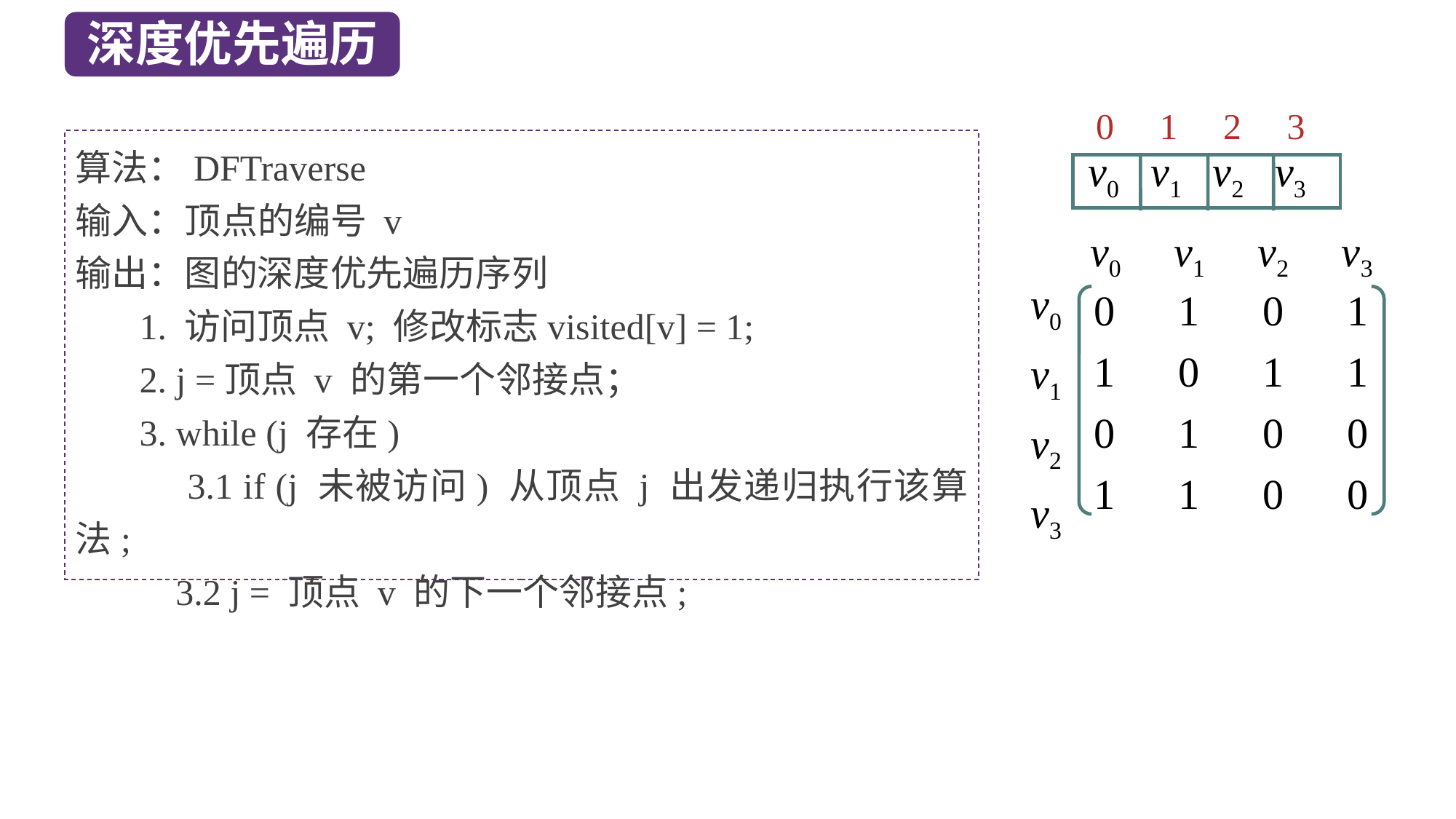

深度优先遍历

0     1     2     3
算法：DFTraverse
输入：顶点的编号 v
输出：图的深度优先遍历序列
       1. 访问顶点 v; 修改标志visited[v] = 1;
       2. j =顶点 v 的第一个邻接点；
       3. while (j 存在)
           3.1 if (j 未被访问) 从顶点 j 出发递归执行该算法;
           3.2 j = 顶点 v 的下一个邻接点;
v0   v1     v2     v3

v0     v1     v2     v3
v0
v1
v2
v3
0      1      0      1
1      0      1      1
0      1      0      0
1      1      0      0